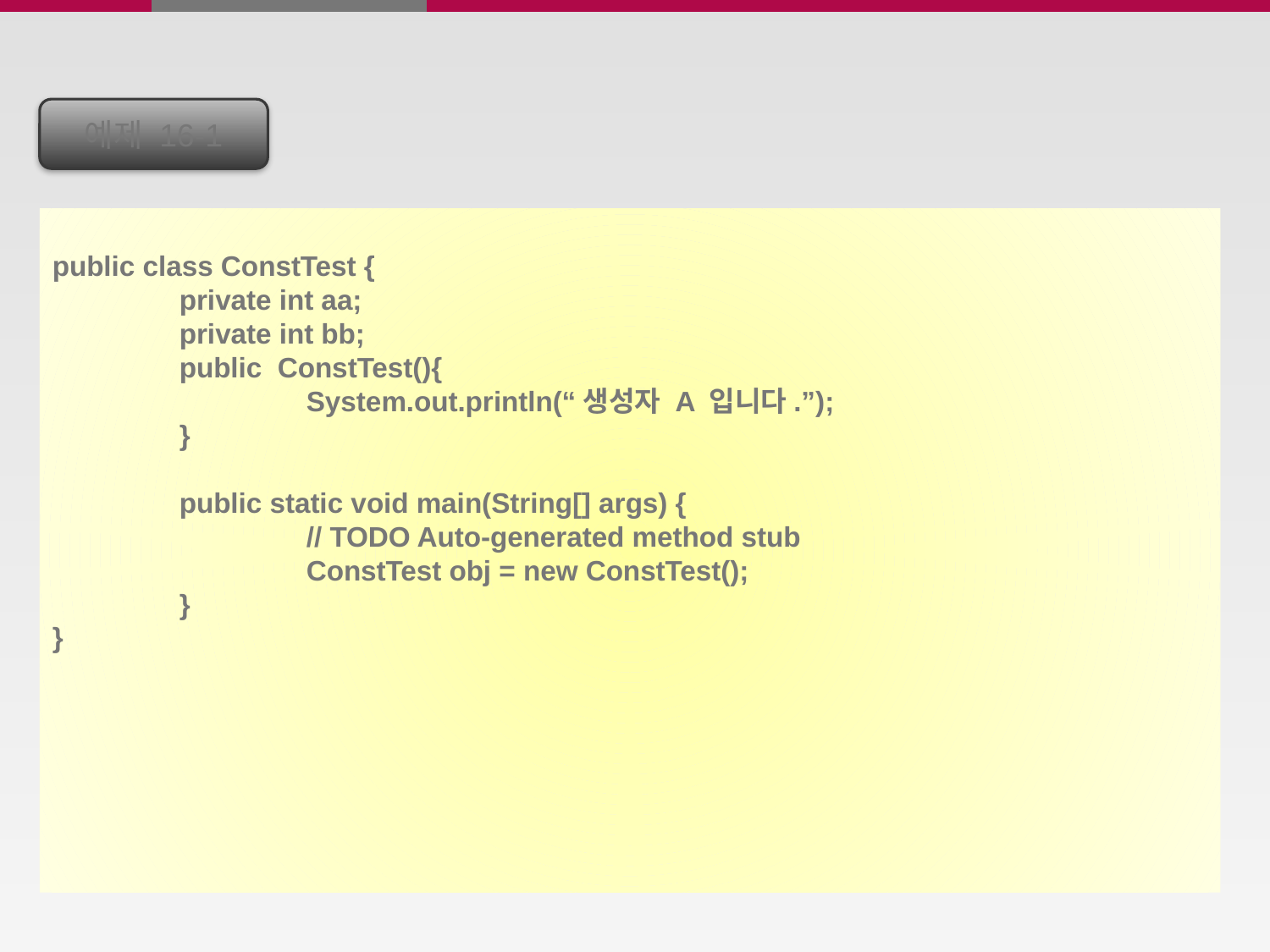

예제 16-1

public class ConstTest {
	private int aa;
	private int bb;
	public  ConstTest(){
		System.out.println(“생성자 A 입니다.”);
	}

	public static void main(String[] args) {
		// TODO Auto-generated method stub
		ConstTest obj = new ConstTest();
	}
}